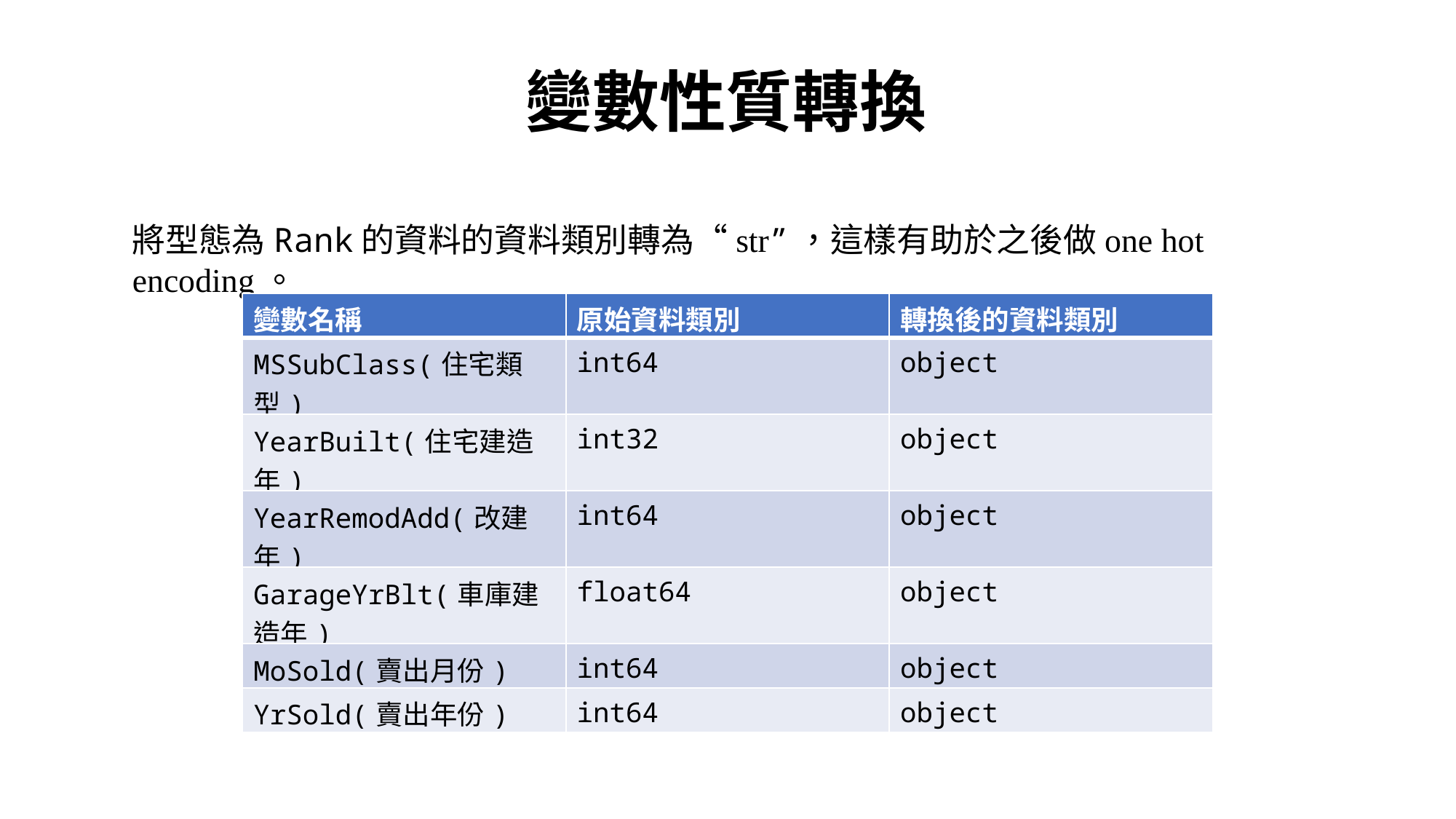

# 變數性質轉換
將型態為Rank的資料的資料類別轉為“str”，這樣有助於之後做one hot encoding。
| 變數名稱 | 原始資料類別 | 轉換後的資料類別 |
| --- | --- | --- |
| MSSubClass(住宅類型) | int64 | object |
| YearBuilt(住宅建造年) | int32 | object |
| YearRemodAdd(改建年) | int64 | object |
| GarageYrBlt(車庫建造年) | float64 | object |
| MoSold(賣出月份) | int64 | object |
| YrSold(賣出年份) | int64 | object |